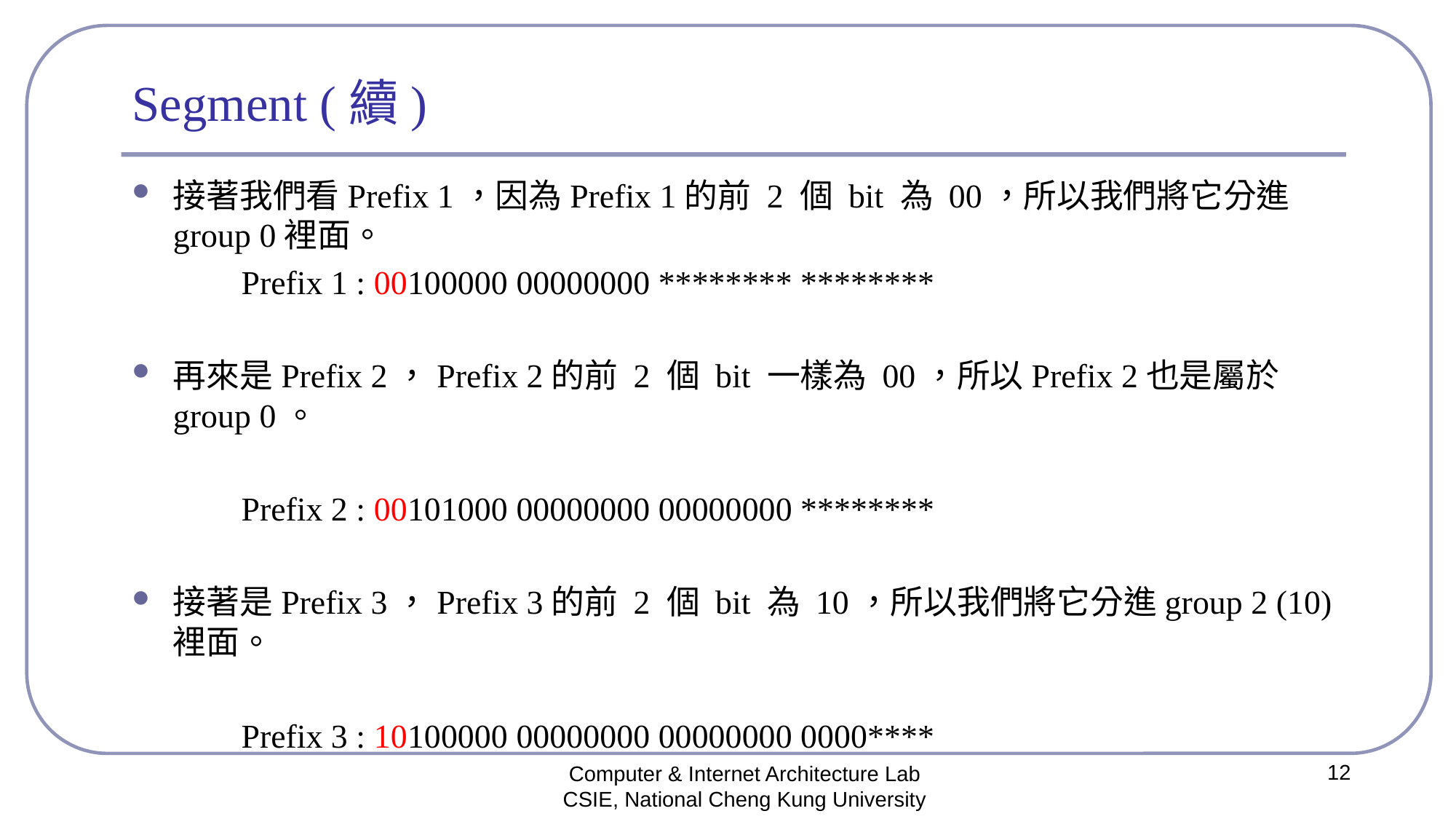

# Segment (續)
接著我們看Prefix 1，因為Prefix 1的前 2 個 bit 為 00，所以我們將它分進group 0裡面。
	Prefix 1 : 00100000 00000000 ******** ********

再來是Prefix 2，Prefix 2的前 2 個 bit 一樣為 00，所以Prefix 2也是屬於group 0。

	Prefix 2 : 00101000 00000000 00000000 ********

接著是Prefix 3，Prefix 3的前 2 個 bit 為 10，所以我們將它分進group 2 (10)裡面。

	Prefix 3 : 10100000 00000000 00000000 0000****
12
Computer & Internet Architecture Lab
CSIE, National Cheng Kung University